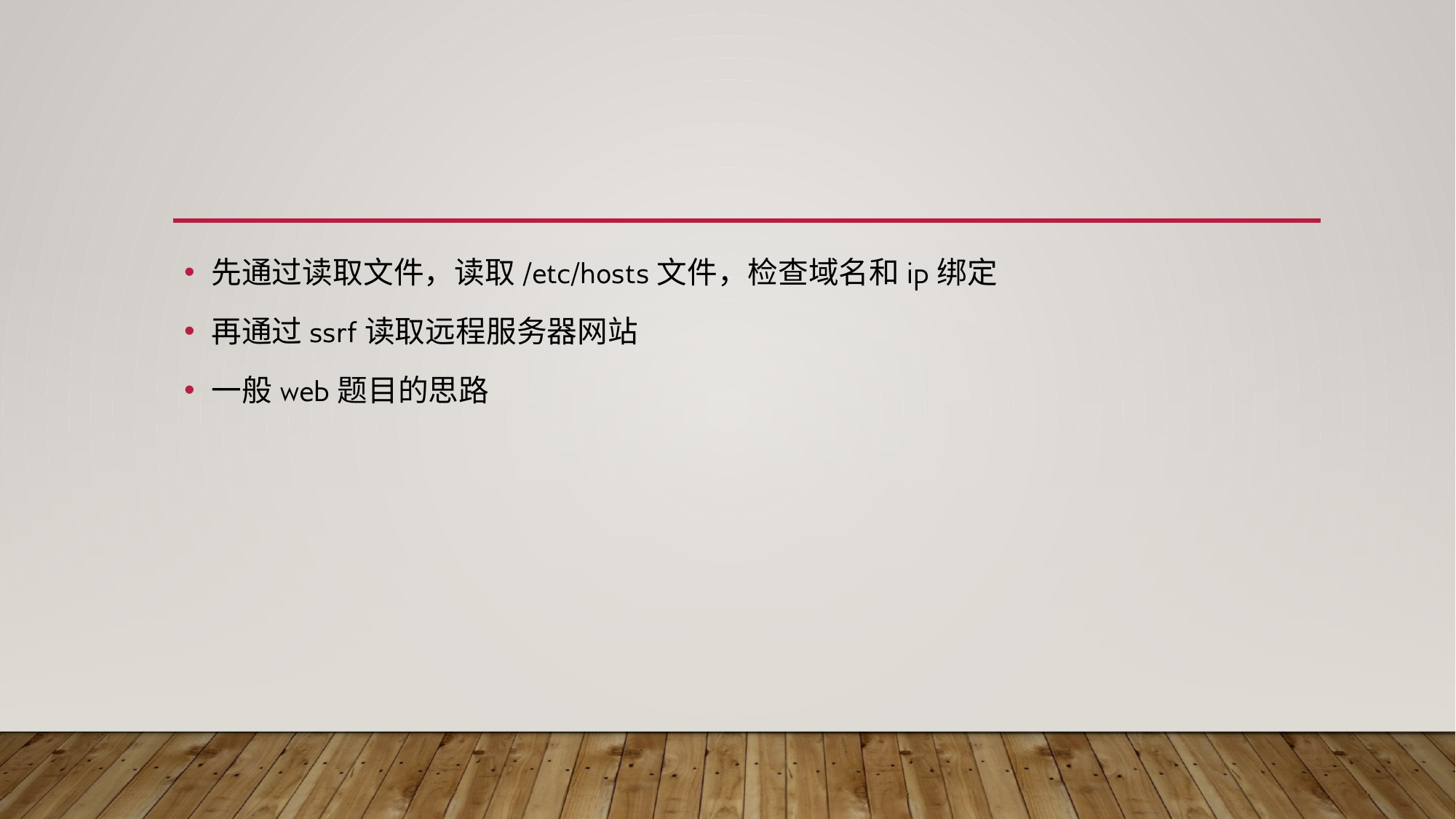

#
先通过读取文件，读取/etc/hosts文件，检查域名和ip绑定
再通过ssrf读取远程服务器网站
一般web题目的思路